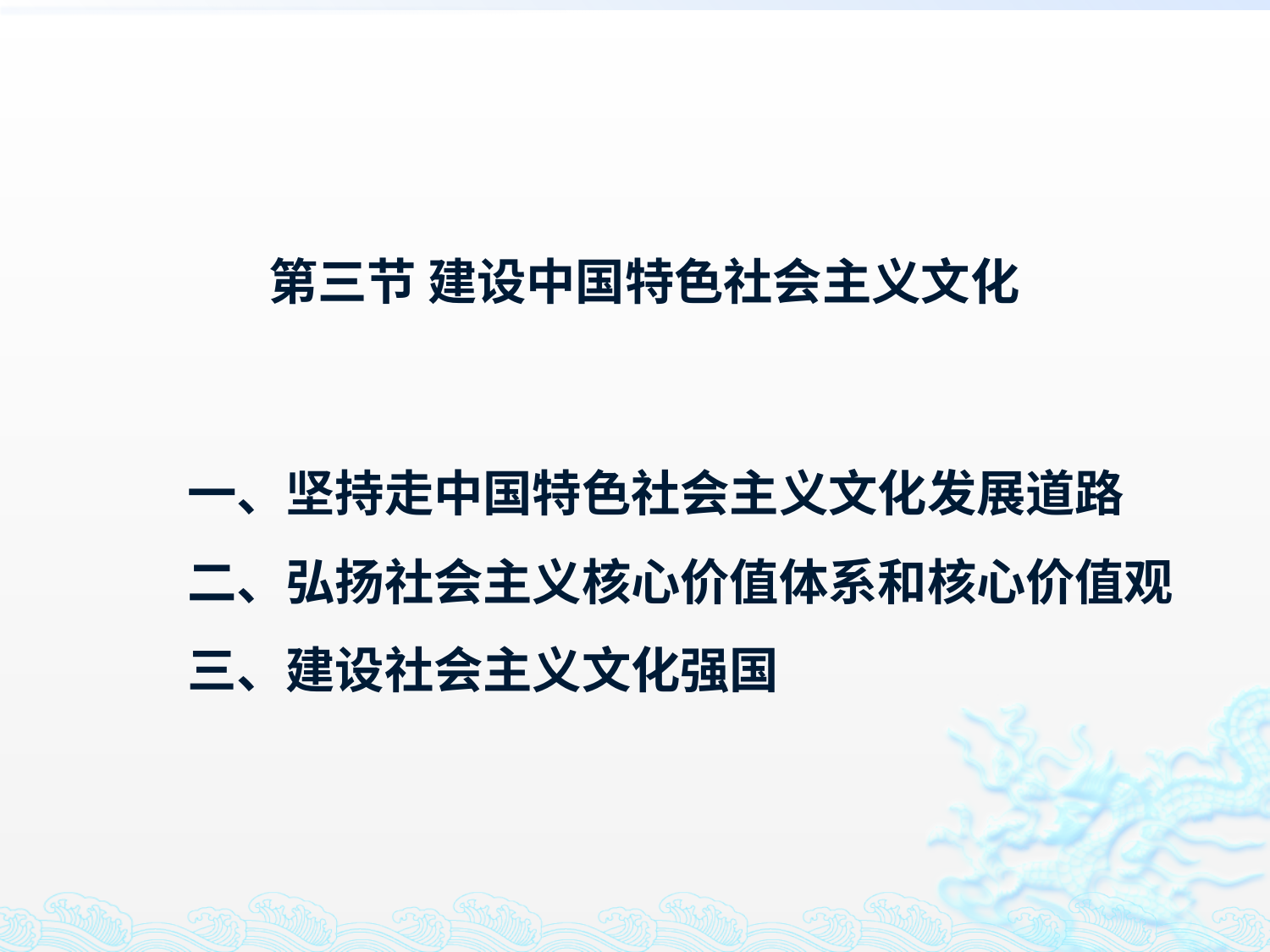

# 第三节 建设中国特色社会主义文化
一、坚持走中国特色社会主义文化发展道路
二、弘扬社会主义核心价值体系和核心价值观
三、建设社会主义文化强国